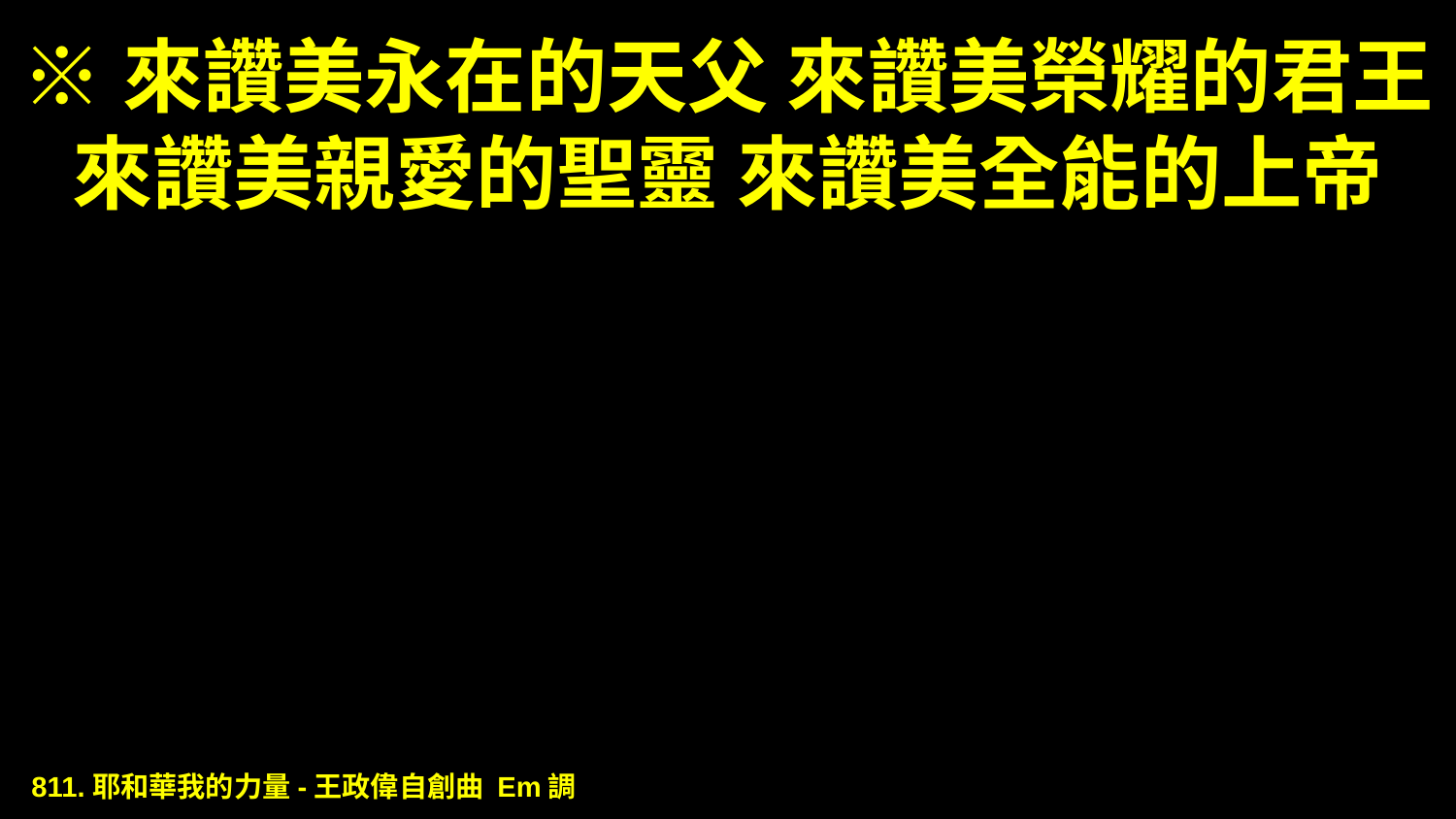

# ※來讚美永在的天父 來讚美榮耀的君王 來讚美親愛的聖靈 來讚美全能的上帝
811.耶和華我的力量-王政偉自創曲 Em調